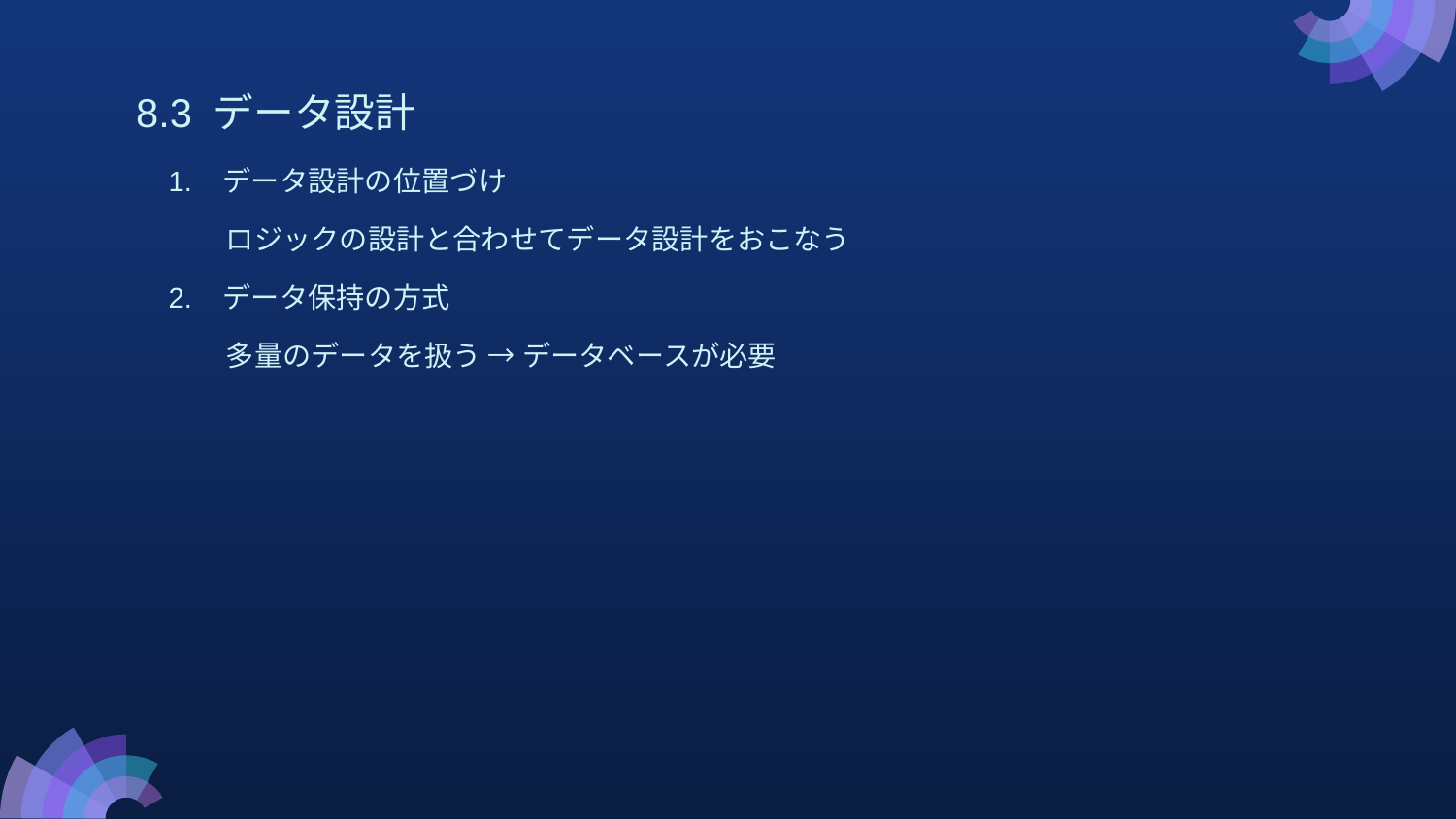

8.3 データ設計
データ設計の位置づけ
ロジックの設計と合わせてデータ設計をおこなう
データ保持の方式
多量のデータを扱う → データベースが必要